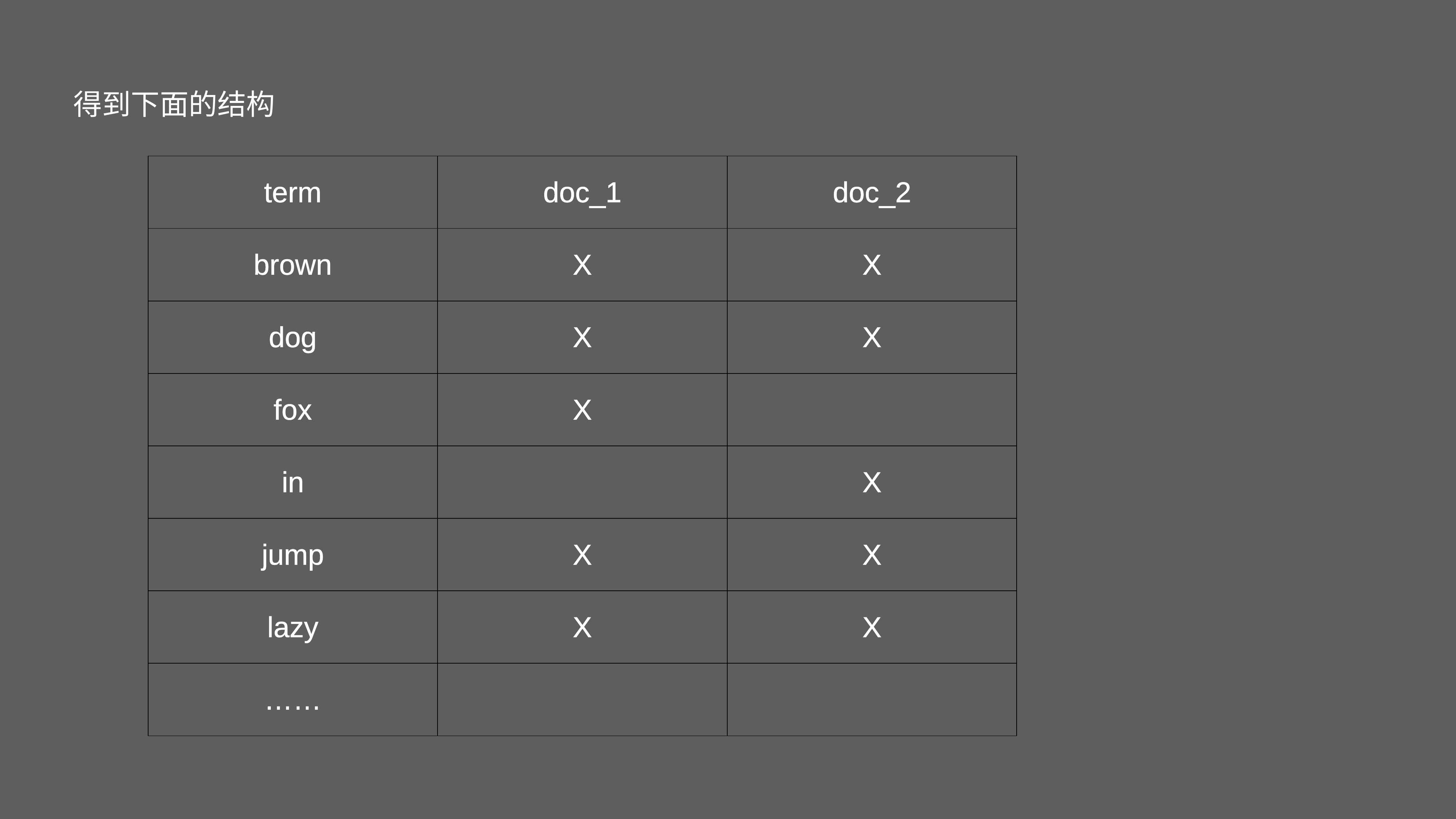

得到下面的结构

| term | doc\_1 | doc\_2 |
| --- | --- | --- |
| brown | X | X |
| dog | X | X |
| fox | X |  |
| in |  | X |
| jump | X | X |
| lazy | X | X |
| …… |  |  |